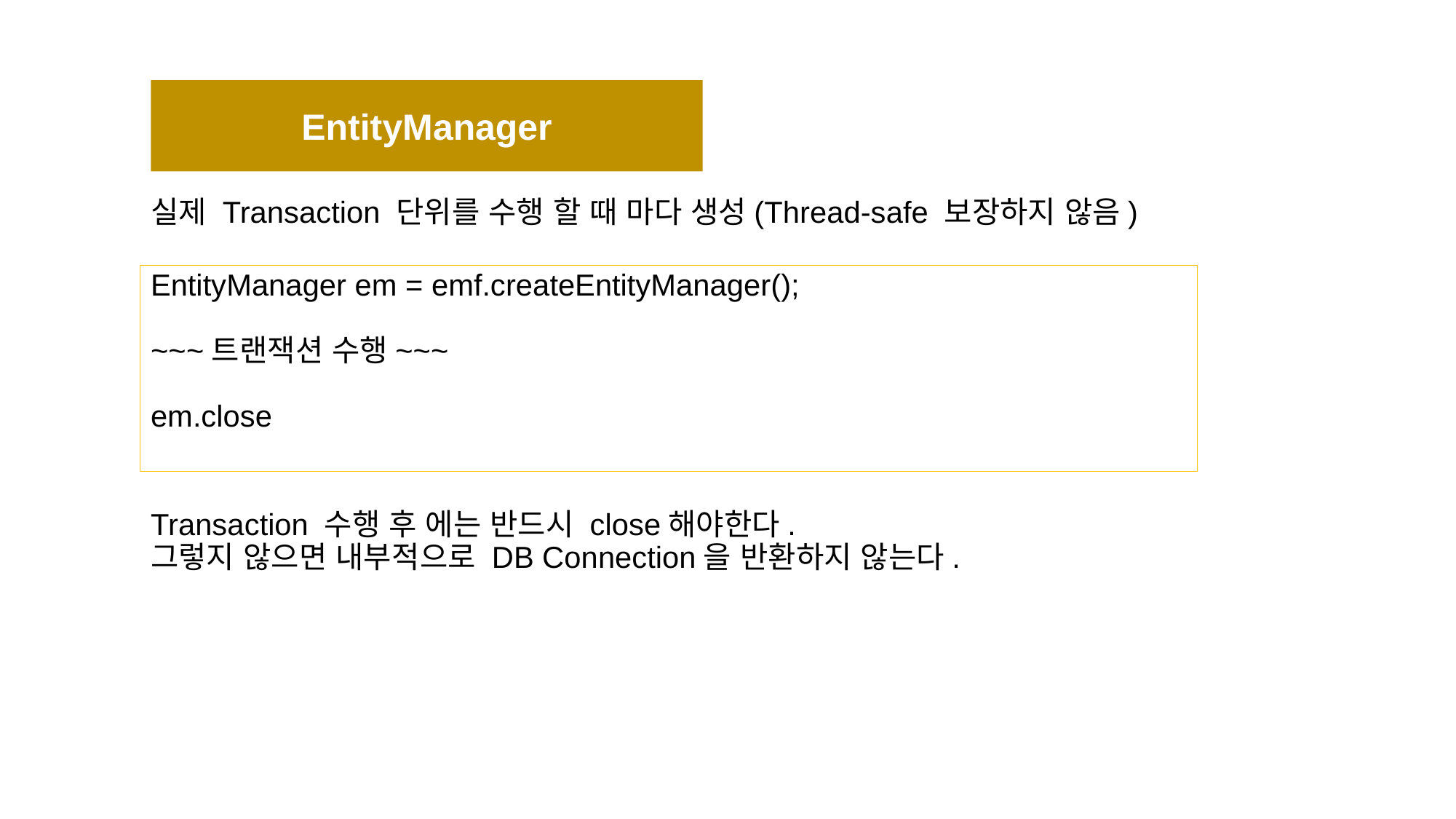

EntityManager
실제 Transaction 단위를 수행 할 때 마다 생성(Thread-safe 보장하지 않음)

EntityManager em = emf.createEntityManager();

~~~트랜잭션 수행~~~

em.close
# Transaction 수행 후 에는 반드시 close해야한다. 그렇지 않으면 내부적으로 DB Connection을 반환하지 않는다.